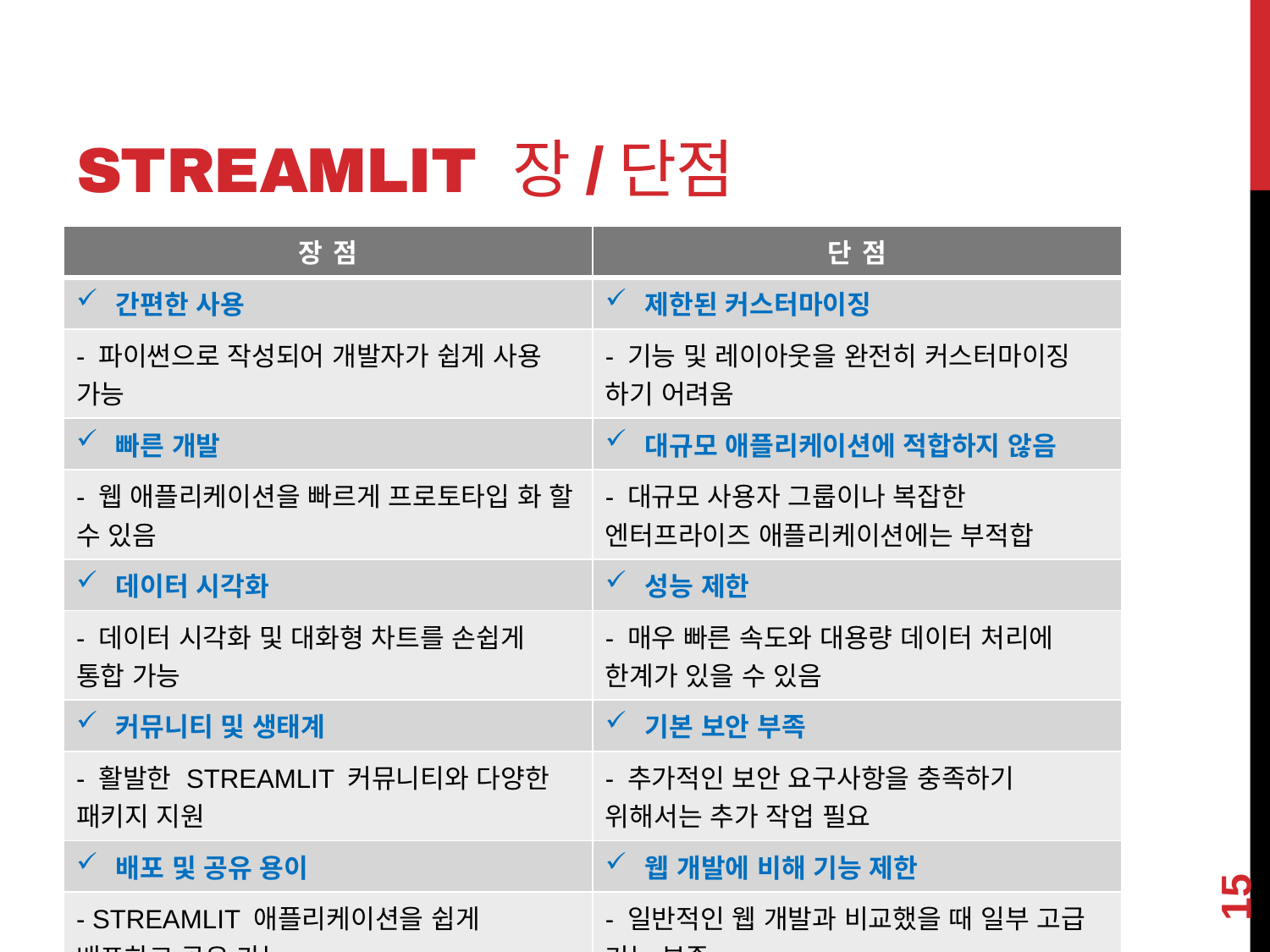

# STREAMLIT 장/단점
| 장점 | 단점 |
| --- | --- |
| 간편한 사용 | 제한된 커스터마이징 |
| - 파이썬으로 작성되어 개발자가 쉽게 사용 가능 | - 기능 및 레이아웃을 완전히 커스터마이징 하기 어려움 |
| 빠른 개발 | 대규모 애플리케이션에 적합하지 않음 |
| - 웹 애플리케이션을 빠르게 프로토타입 화 할 수 있음 | - 대규모 사용자 그룹이나 복잡한 엔터프라이즈 애플리케이션에는 부적합 |
| 데이터 시각화 | 성능 제한 |
| - 데이터 시각화 및 대화형 차트를 손쉽게 통합 가능 | - 매우 빠른 속도와 대용량 데이터 처리에 한계가 있을 수 있음 |
| 커뮤니티 및 생태계 | 기본 보안 부족 |
| - 활발한 STREAMLIT 커뮤니티와 다양한 패키지 지원 | - 추가적인 보안 요구사항을 충족하기 위해서는 추가 작업 필요 |
| 배포 및 공유 용이 | 웹 개발에 비해 기능 제한 |
| - STREAMLIT 애플리케이션을 쉽게 배포하고 공유 가능 | - 일반적인 웹 개발과 비교했을 때 일부 고급 기능 부족 |
15